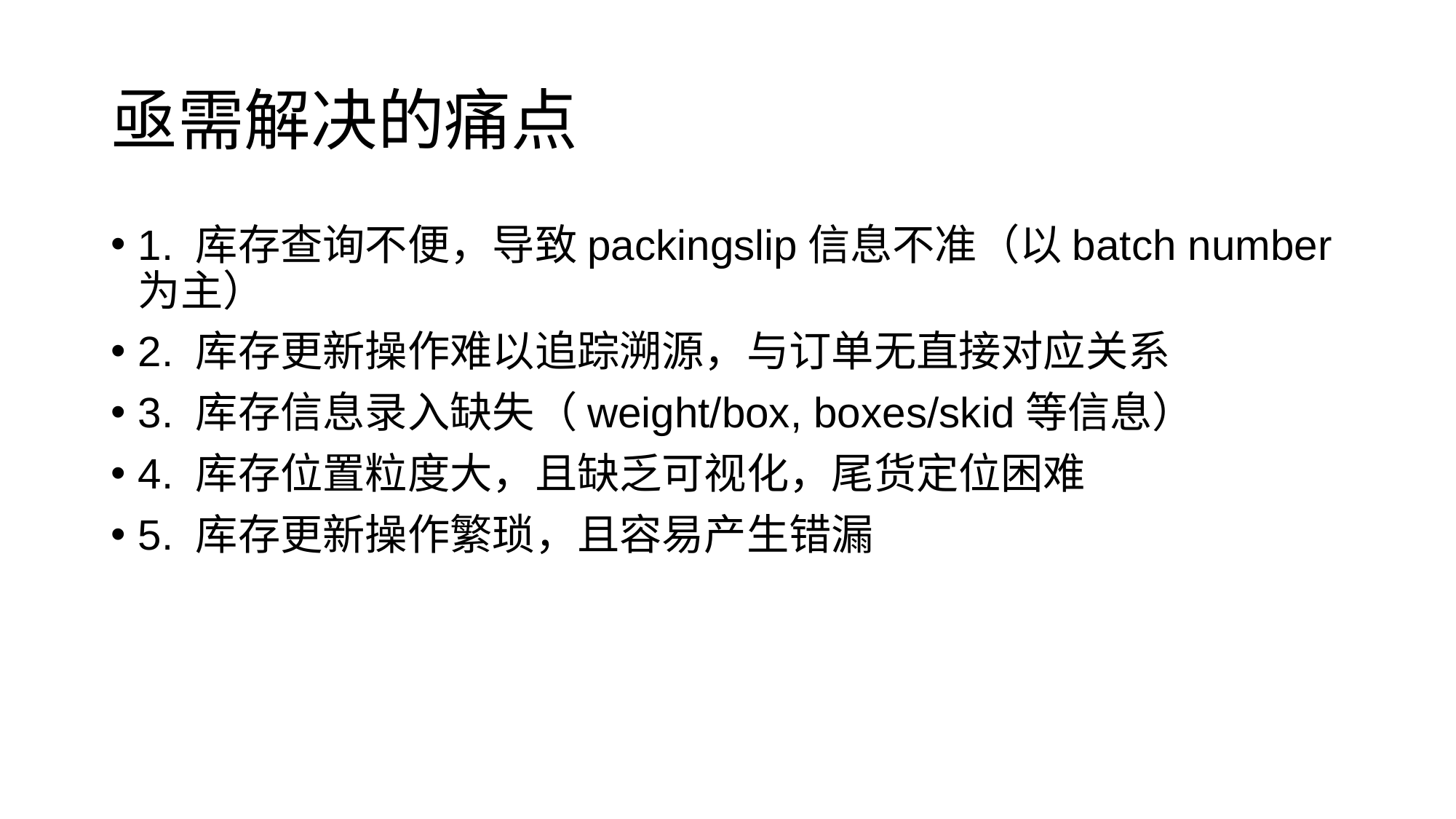

# 亟需解决的痛点
1. 库存查询不便，导致packingslip信息不准（以batch number为主）
2. 库存更新操作难以追踪溯源，与订单无直接对应关系
3. 库存信息录入缺失（weight/box, boxes/skid等信息）
4. 库存位置粒度大，且缺乏可视化，尾货定位困难
5. 库存更新操作繁琐，且容易产生错漏